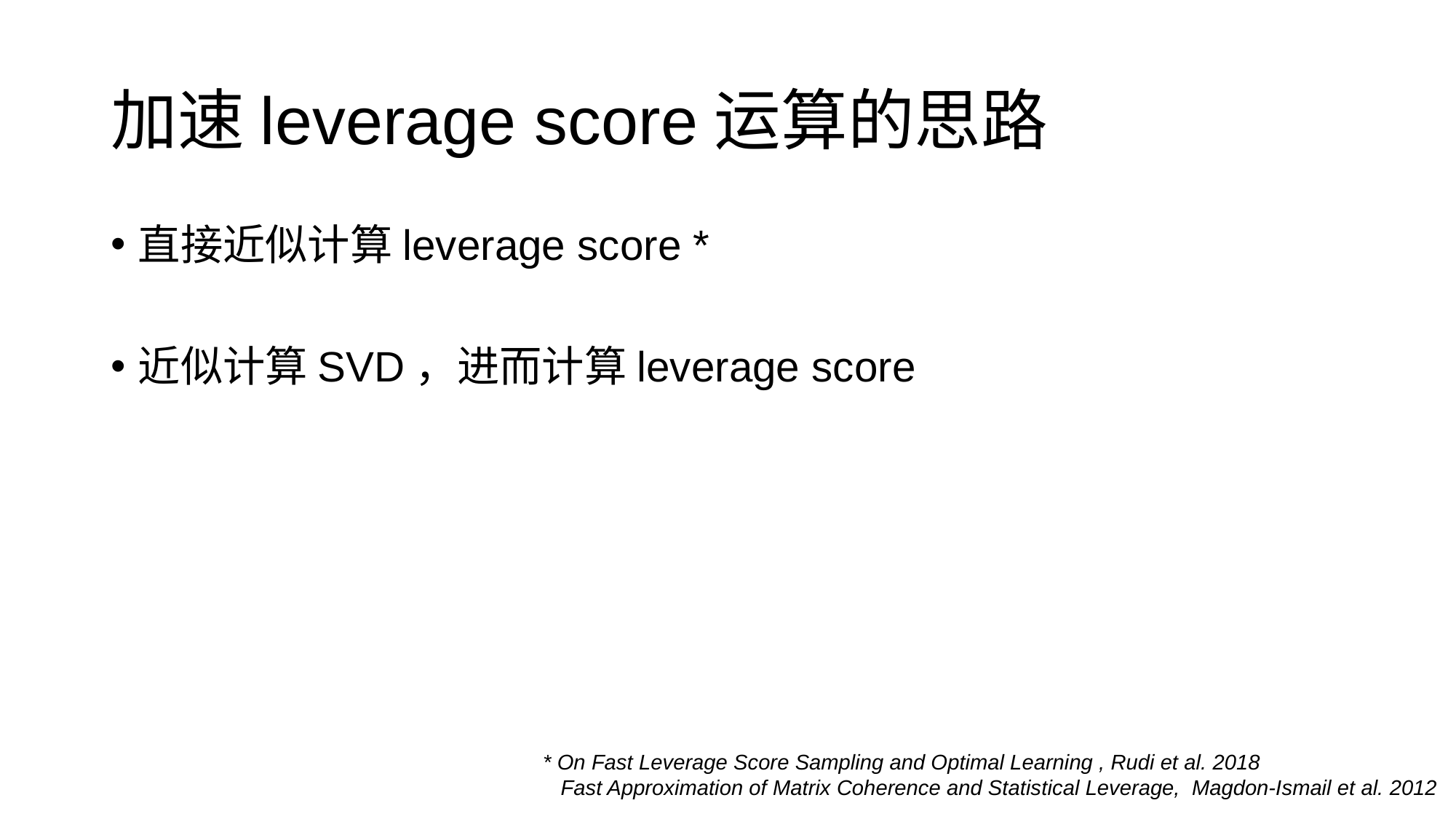

# 加速leverage score运算的思路
直接近似计算leverage score *

近似计算SVD，进而计算leverage score
* On Fast Leverage Score Sampling and Optimal Learning , Rudi et al. 2018
   Fast Approximation of Matrix Coherence and Statistical Leverage,  Magdon-Ismail et al. 2012